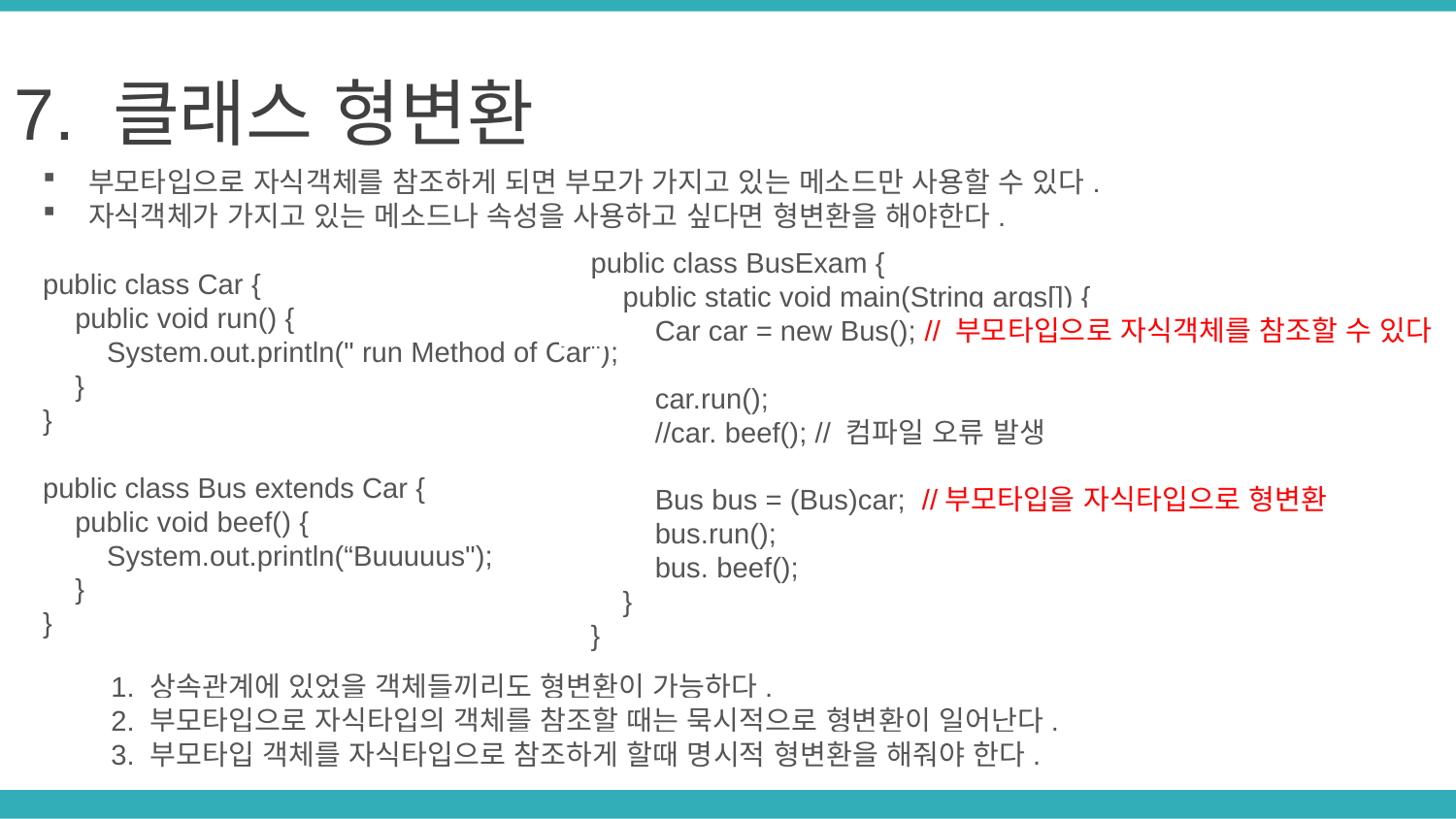

7. 클래스 형변환
부모타입으로 자식객체를 참조하게 되면 부모가 가지고 있는 메소드만 사용할 수 있다.
자식객체가 가지고 있는 메소드나 속성을 사용하고 싶다면 형변환을 해야한다.

public class Car {
    public void run() {
        System.out.println(" run Method of Car");
    }
}

public class Bus extends Car {
    public void beef() {
        System.out.println(“Buuuuus");
    }
}
    public class BusExam {
        public static void main(String args[]) {
            Car car = new Bus(); // 부모타입으로 자식객체를 참조할 수 있다

            car.run();
            //car. beef(); // 컴파일 오류 발생

            Bus bus = (Bus)car;  //부모타입을 자식타입으로 형변환
            bus.run();
            bus. beef();
        }
    }
1. 상속관계에 있었을 객체들끼리도 형변환이 가능하다.
2. 부모타입으로 자식타입의 객체를 참조할 때는 묵시적으로 형변환이 일어난다.
3. 부모타입 객체를 자식타입으로 참조하게 할때 명시적 형변환을 해줘야 한다.